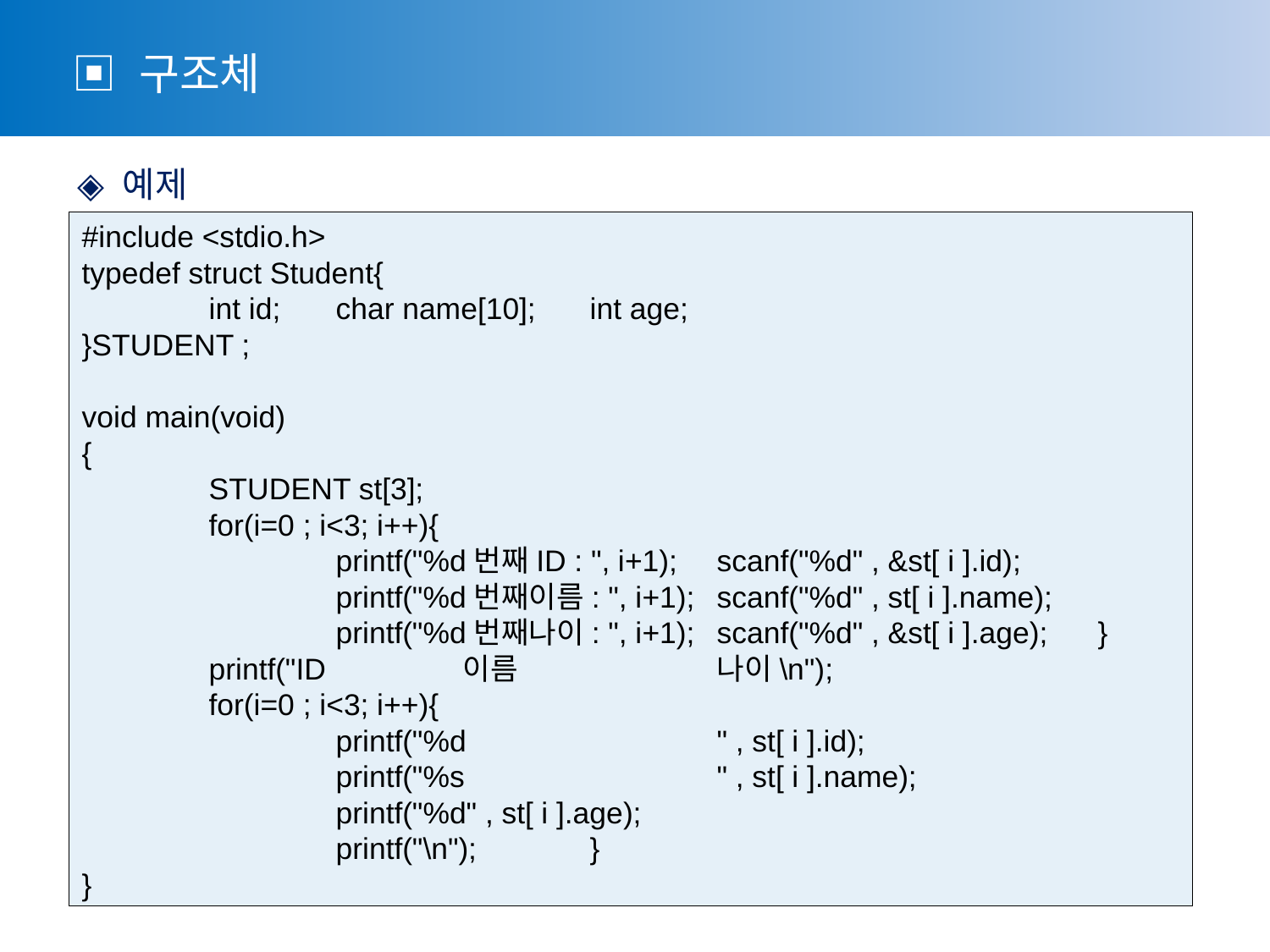

▣ 구조체
 ◈ 예제
#include <stdio.h>
typedef struct Student{
	int id;	char name[10];	int age;
}STUDENT ;

void main(void)
{
	STUDENT st[3];
	for(i=0 ; i<3; i++){
		printf("%d번째ID : ", i+1); 	scanf("%d" , &st[ i ].id);
		printf("%d번째이름: ", i+1);	scanf("%d" , st[ i ].name);
		printf("%d번째나이: ", i+1);	scanf("%d" , &st[ i ].age);	}
	printf("ID		이름		나이\n");
	for(i=0 ; i<3; i++){
		printf("%d		" , st[ i ].id);
		printf("%s		" , st[ i ].name);
		printf("%d" , st[ i ].age);
		printf("\n");	}
}